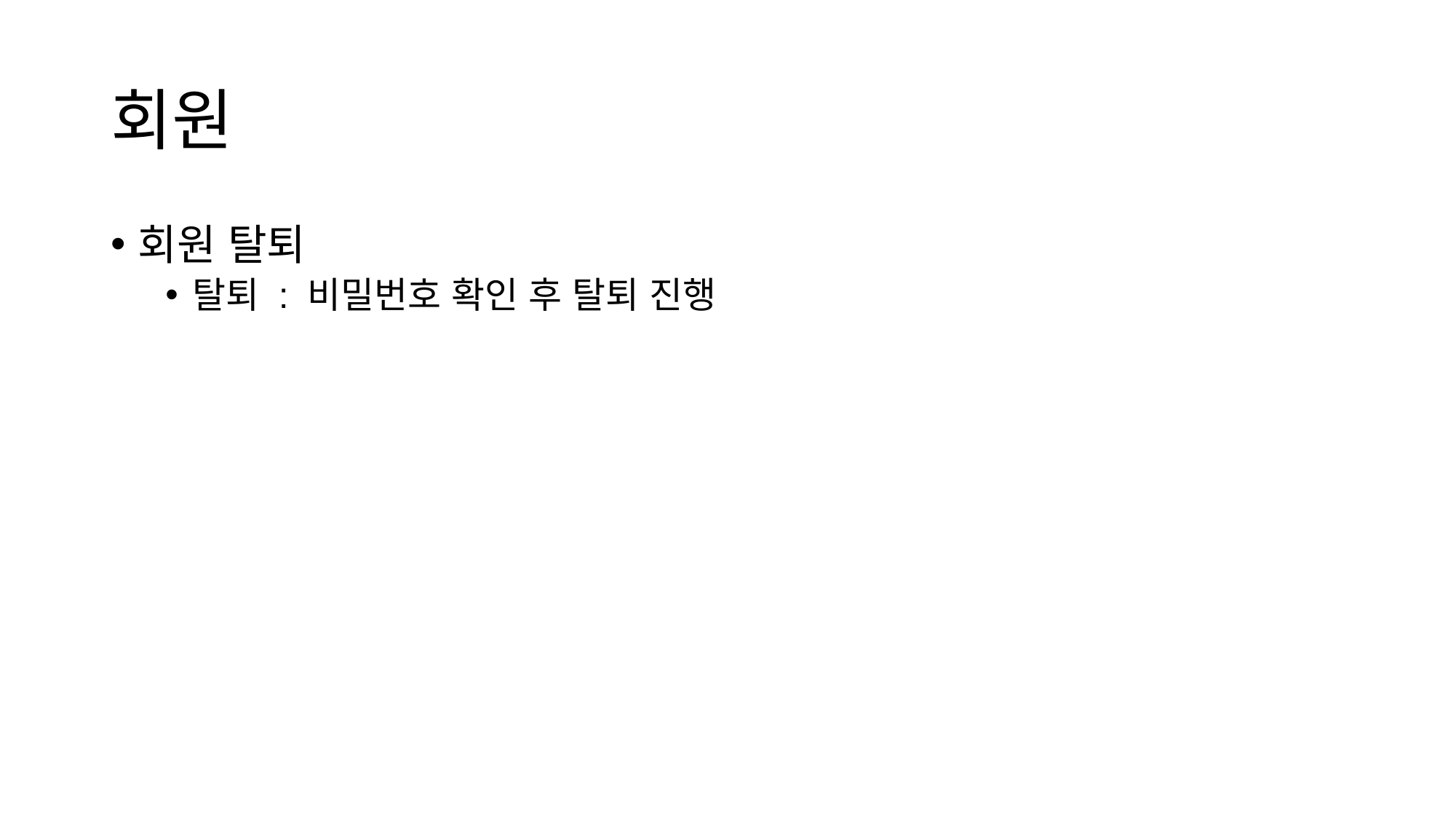

# 회원
회원 탈퇴
탈퇴 : 비밀번호 확인 후 탈퇴 진행